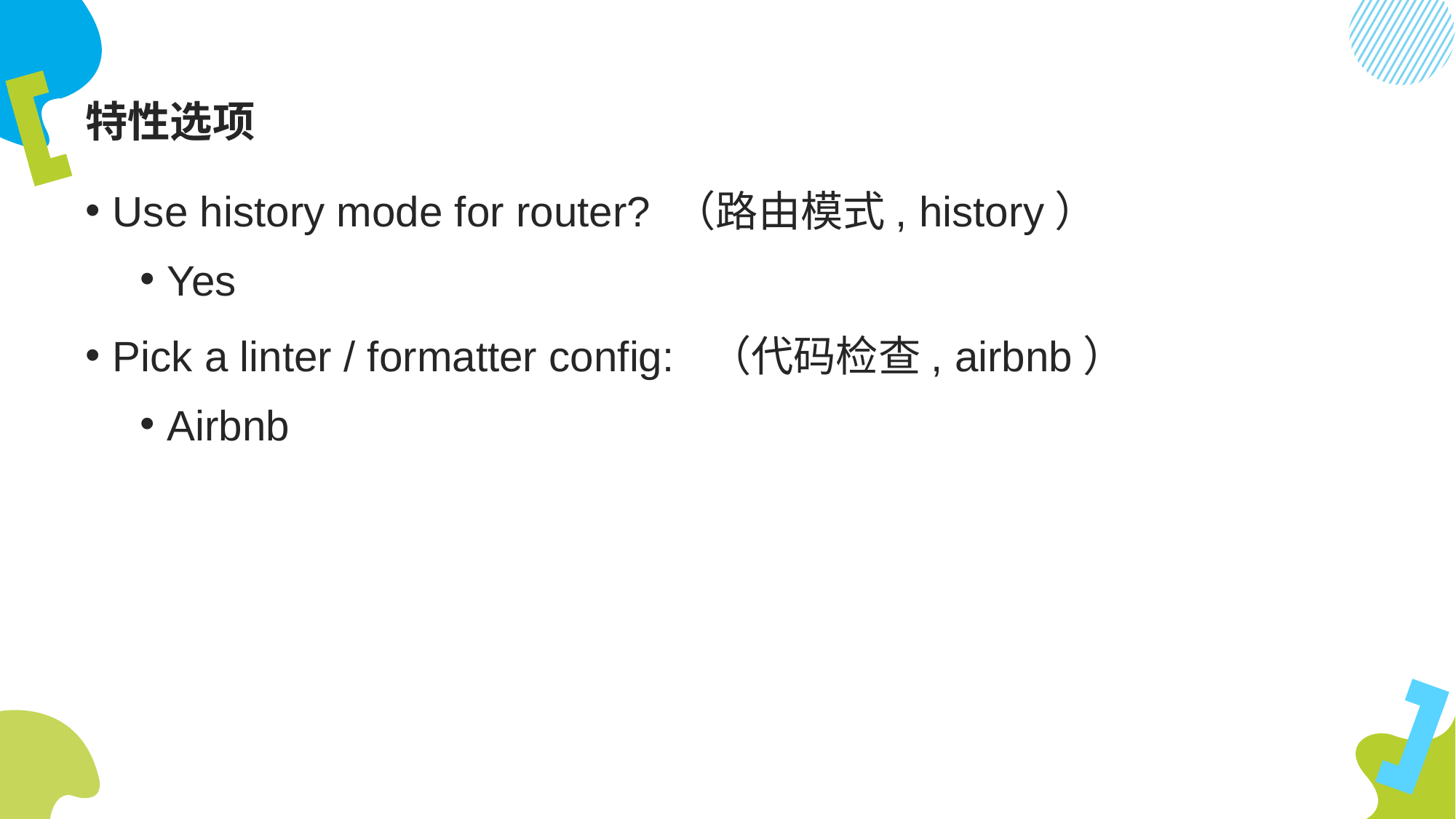

# 特性选项
Use history mode for router? （路由模式, history）
Yes
Pick a linter / formatter config:  （代码检查, airbnb）
Airbnb